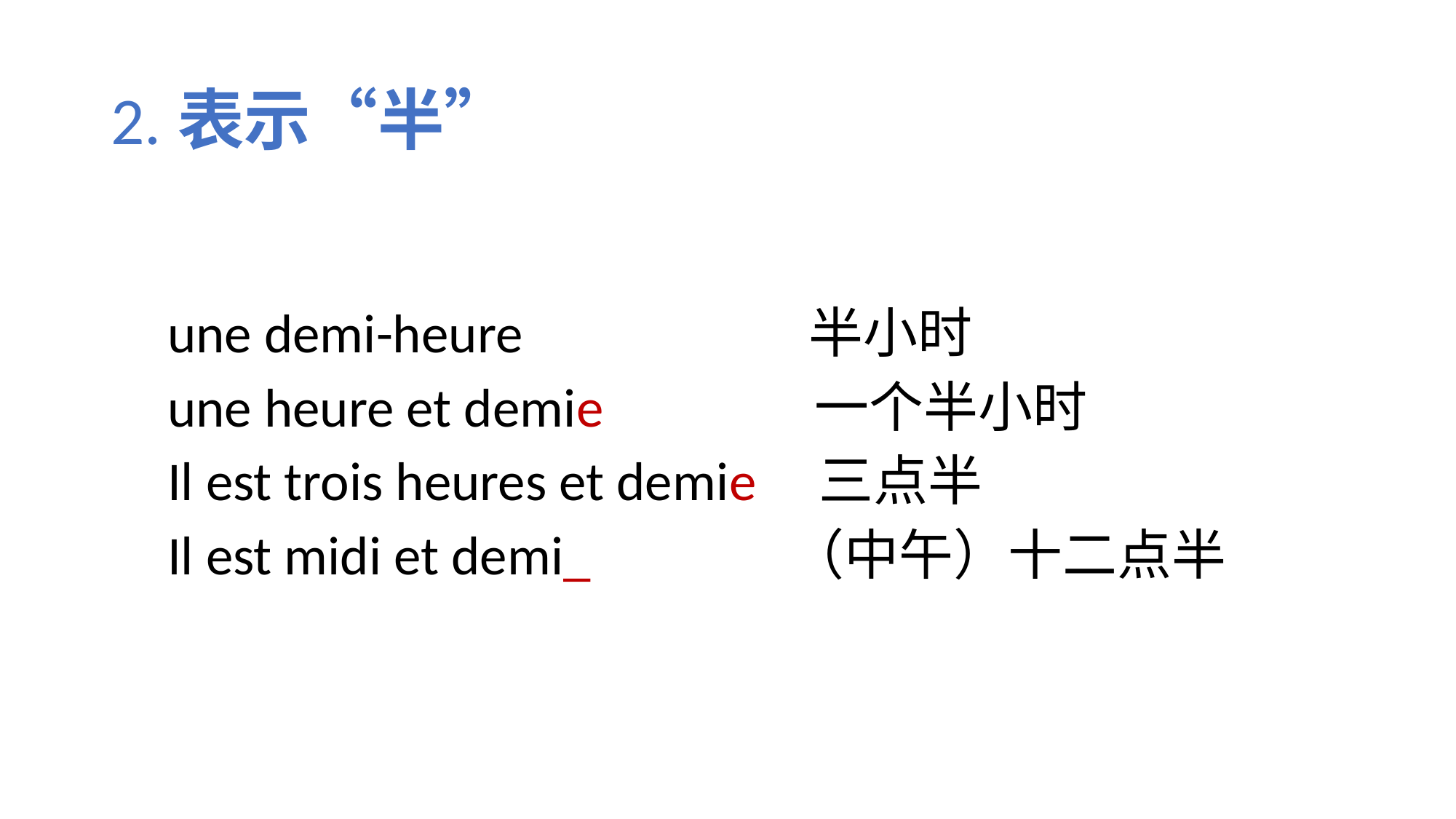

# 2.表示“半”
une demi-heure                      半小时
une heure et demie                一个半小时
Il est trois heures et demie    三点半
Il est midi et demi_               （中午）十二点半